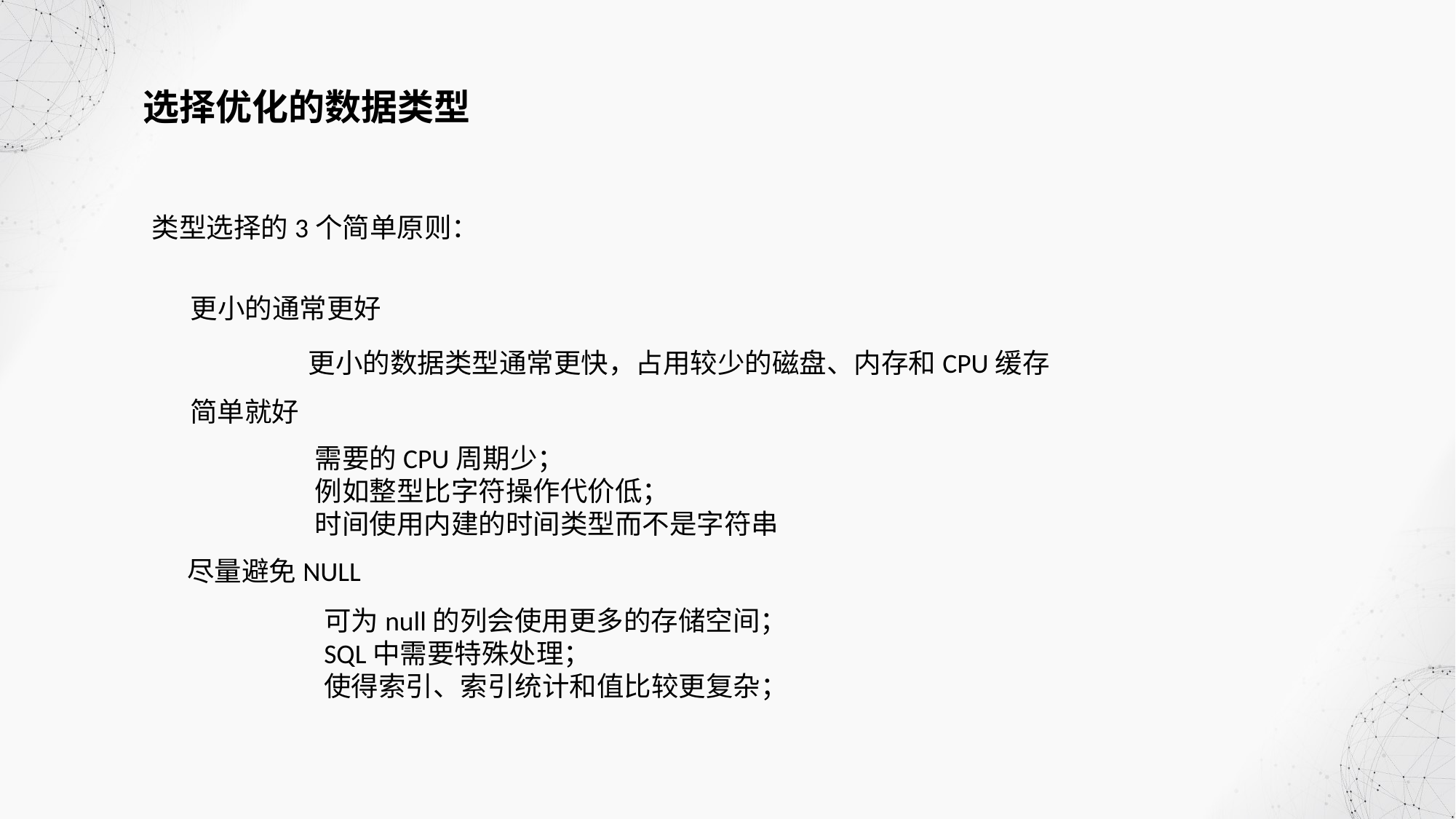

选择优化的数据类型

类型选择的3个简单原则：
更小的通常更好
更小的数据类型通常更快，占用较少的磁盘、内存和CPU缓存
简单就好
需要的CPU周期少；
例如整型比字符操作代价低；
时间使用内建的时间类型而不是字符串
尽量避免NULL
可为null的列会使用更多的存储空间；
SQL中需要特殊处理；
使得索引、索引统计和值比较更复杂；